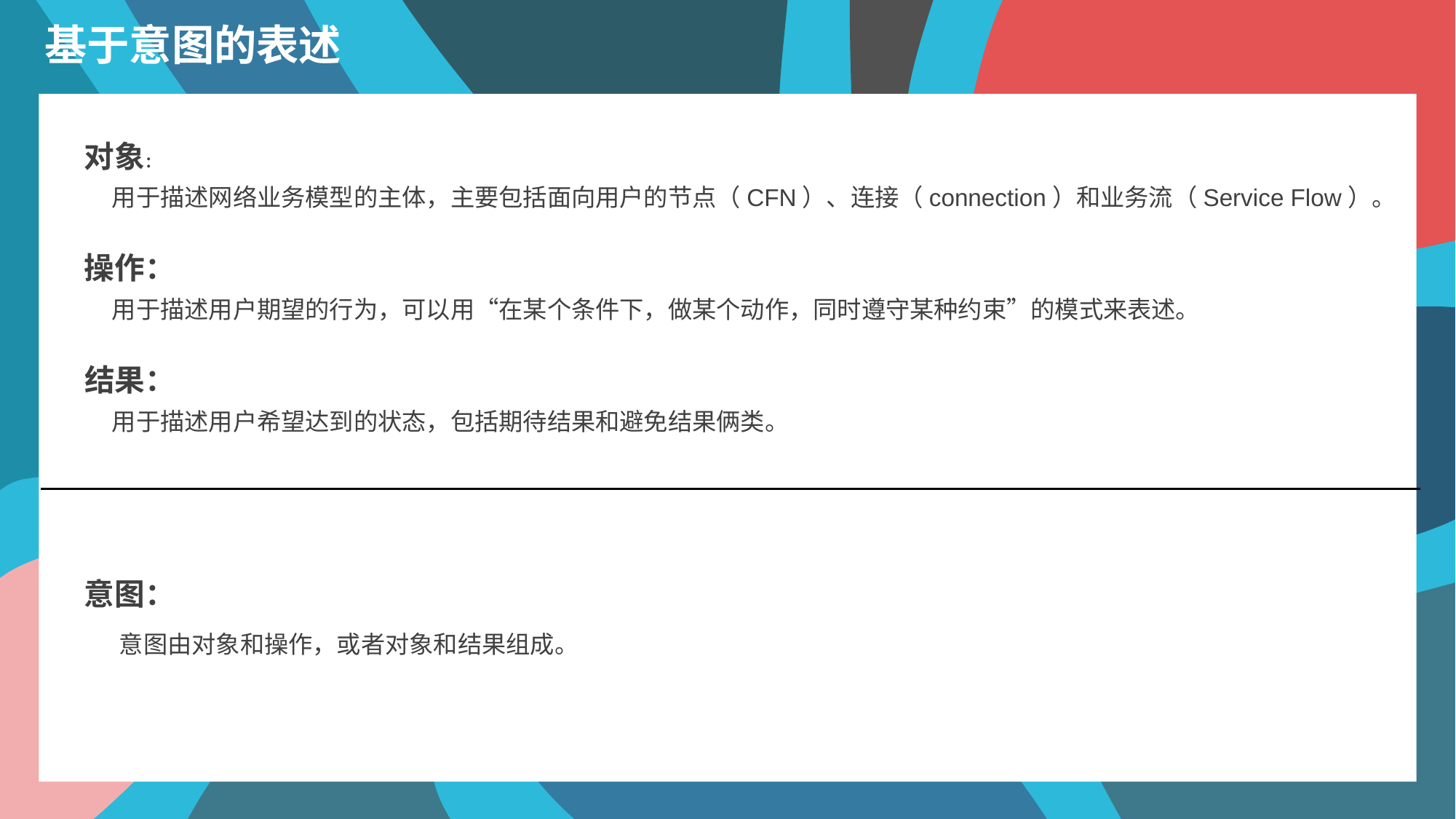

基于意图的表述
对象：
    用于描述网络业务模型的主体，主要包括面向用户的节点（CFN）、连接（connection）和业务流（Service Flow）。
操作：
    用于描述用户期望的行为，可以用“在某个条件下，做某个动作，同时遵守某种约束”的模式来表述。

结果：
    用于描述用户希望达到的状态，包括期待结果和避免结果俩类。

意图：
    意图由对象和操作，或者对象和结果组成。